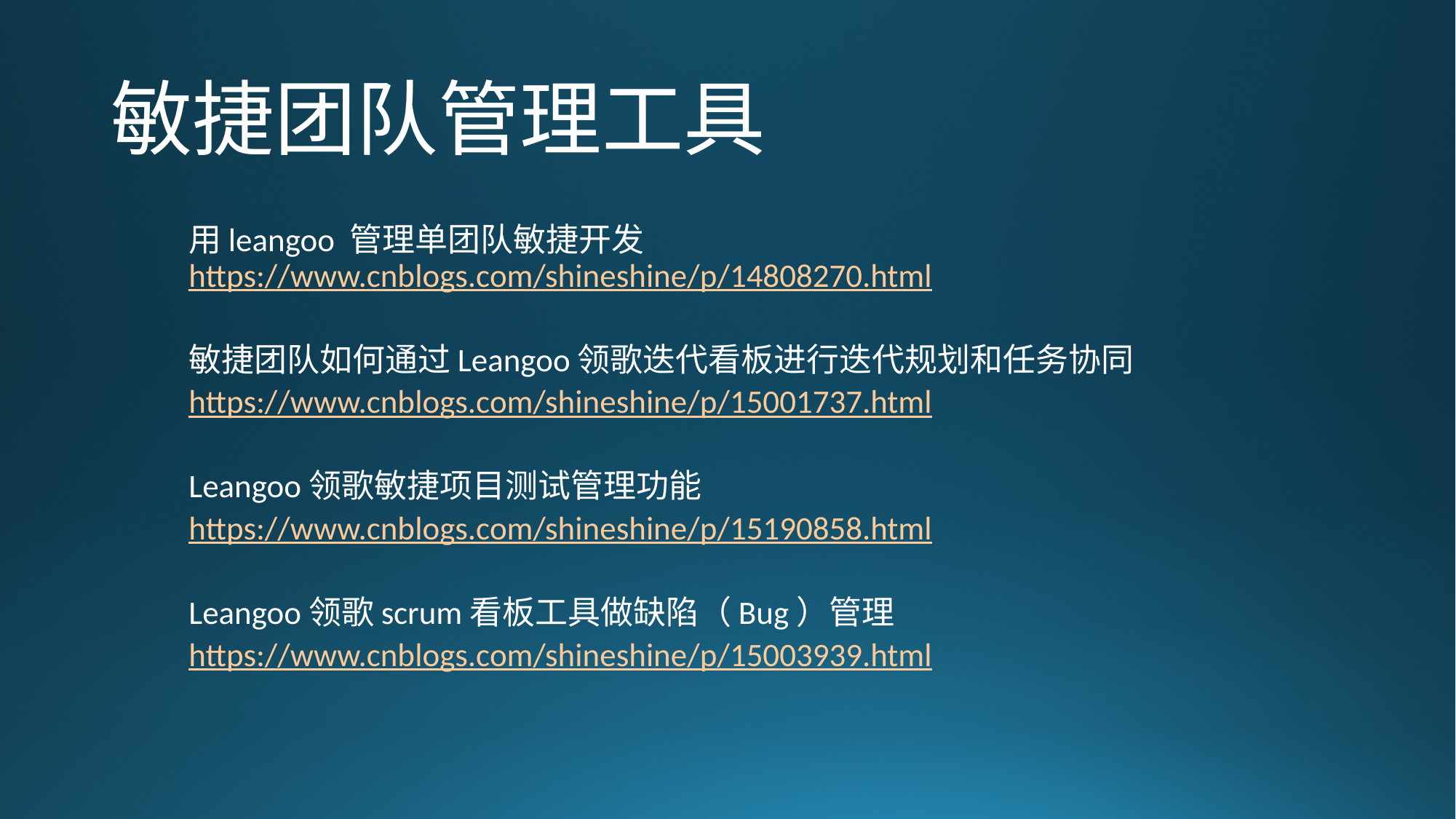

# 敏捷团队管理工具
用leangoo 管理单团队敏捷开发 https://www.cnblogs.com/shineshine/p/14808270.html

敏捷团队如何通过Leangoo领歌迭代看板进行迭代规划和任务协同
https://www.cnblogs.com/shineshine/p/15001737.html

Leangoo领歌敏捷项目测试管理功能
https://www.cnblogs.com/shineshine/p/15190858.html

Leangoo领歌scrum看板工具做缺陷（Bug）管理
https://www.cnblogs.com/shineshine/p/15003939.html